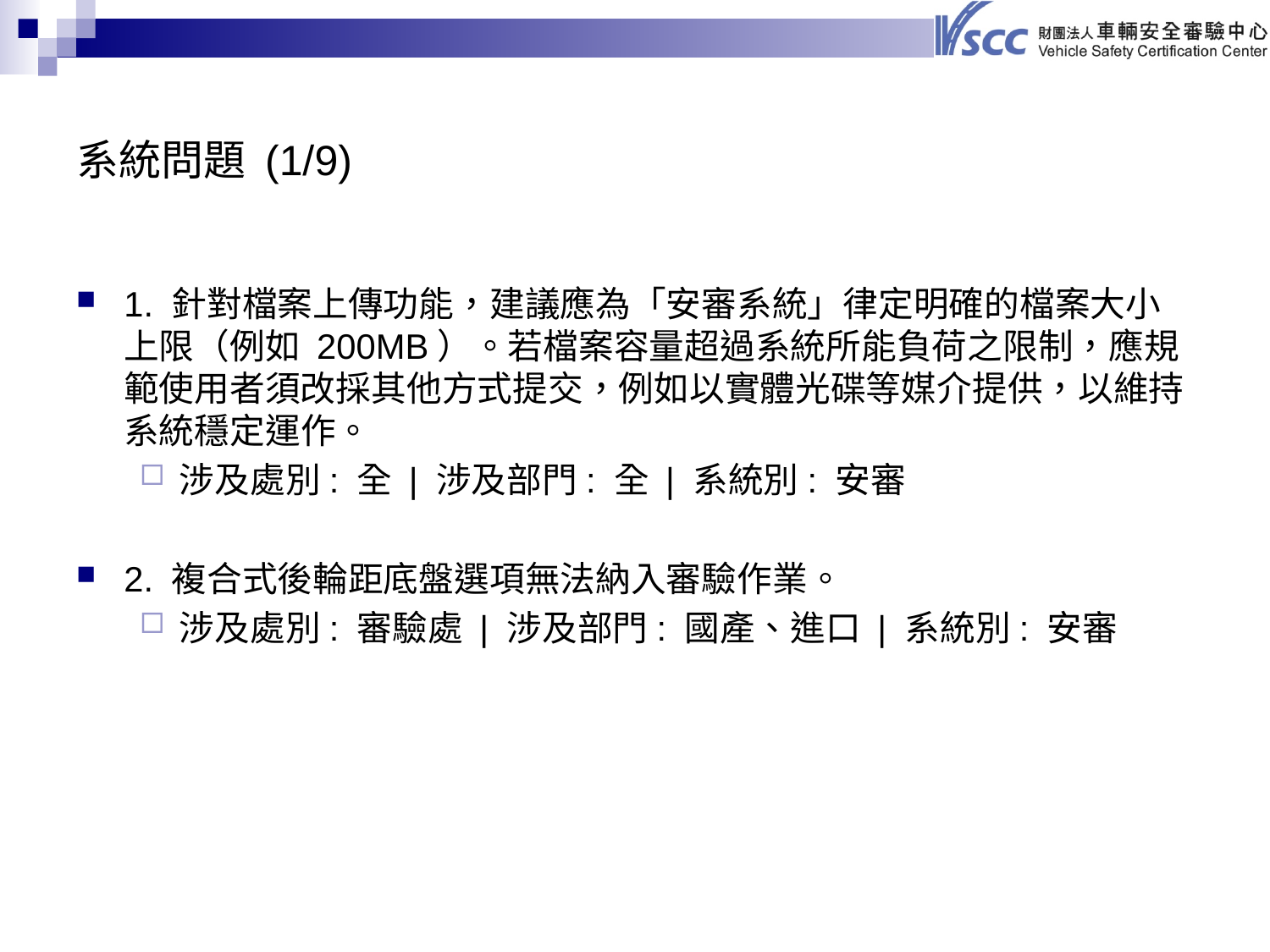

# 系統問題 (1/9)
1. 針對檔案上傳功能，建議應為「安審系統」律定明確的檔案大小上限（例如 200MB）。若檔案容量超過系統所能負荷之限制，應規範使用者須改採其他方式提交，例如以實體光碟等媒介提供，以維持系統穩定運作。
涉及處別: 全 | 涉及部門: 全 | 系統別: 安審

2. 複合式後輪距底盤選項無法納入審驗作業。
涉及處別: 審驗處 | 涉及部門: 國產、進口 | 系統別: 安審